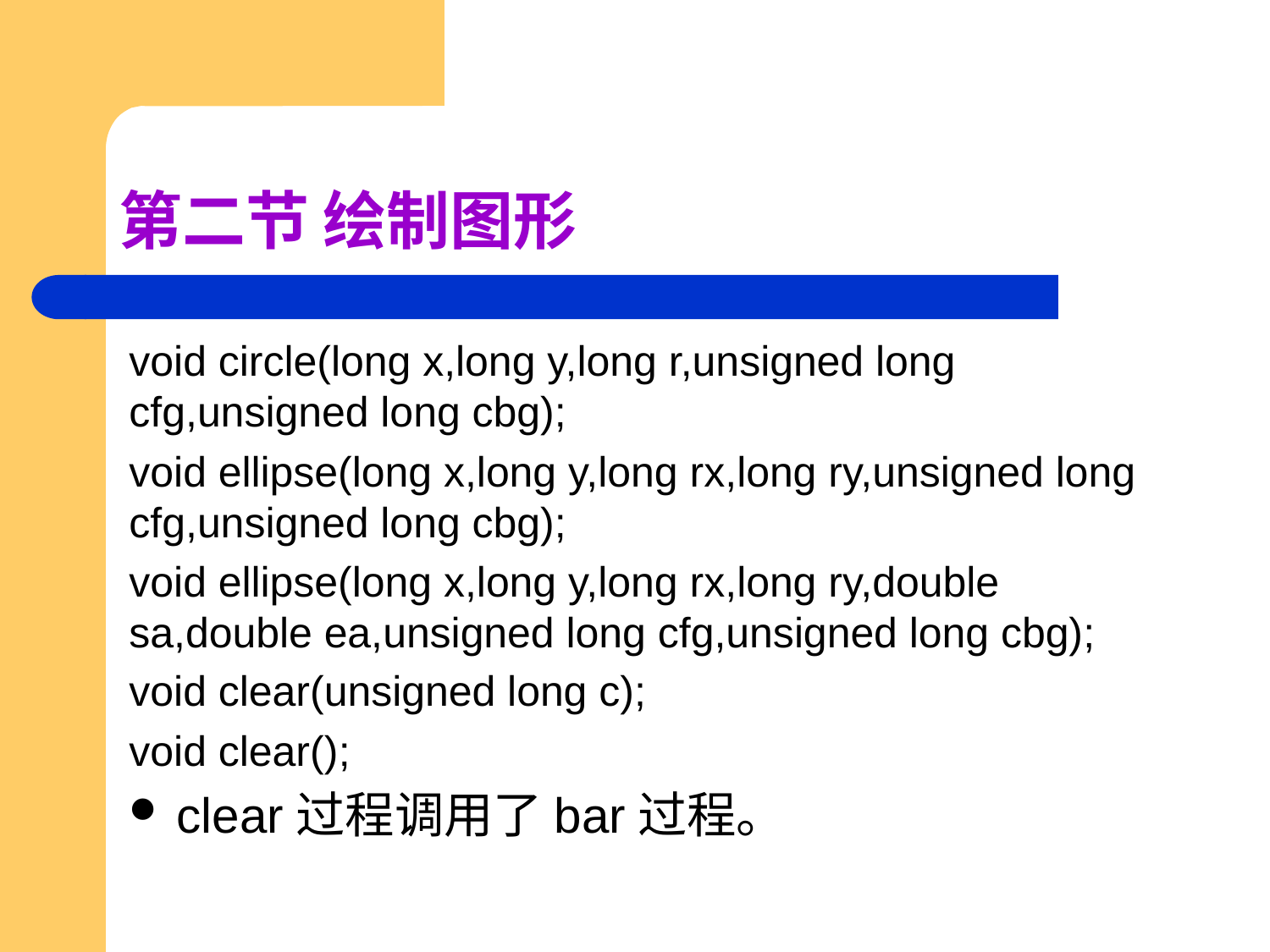

# 第二节 绘制图形
void circle(long x,long y,long r,unsigned long cfg,unsigned long cbg);
void ellipse(long x,long y,long rx,long ry,unsigned long cfg,unsigned long cbg);
void ellipse(long x,long y,long rx,long ry,double sa,double ea,unsigned long cfg,unsigned long cbg);
void clear(unsigned long c);
void clear();
clear过程调用了bar过程。